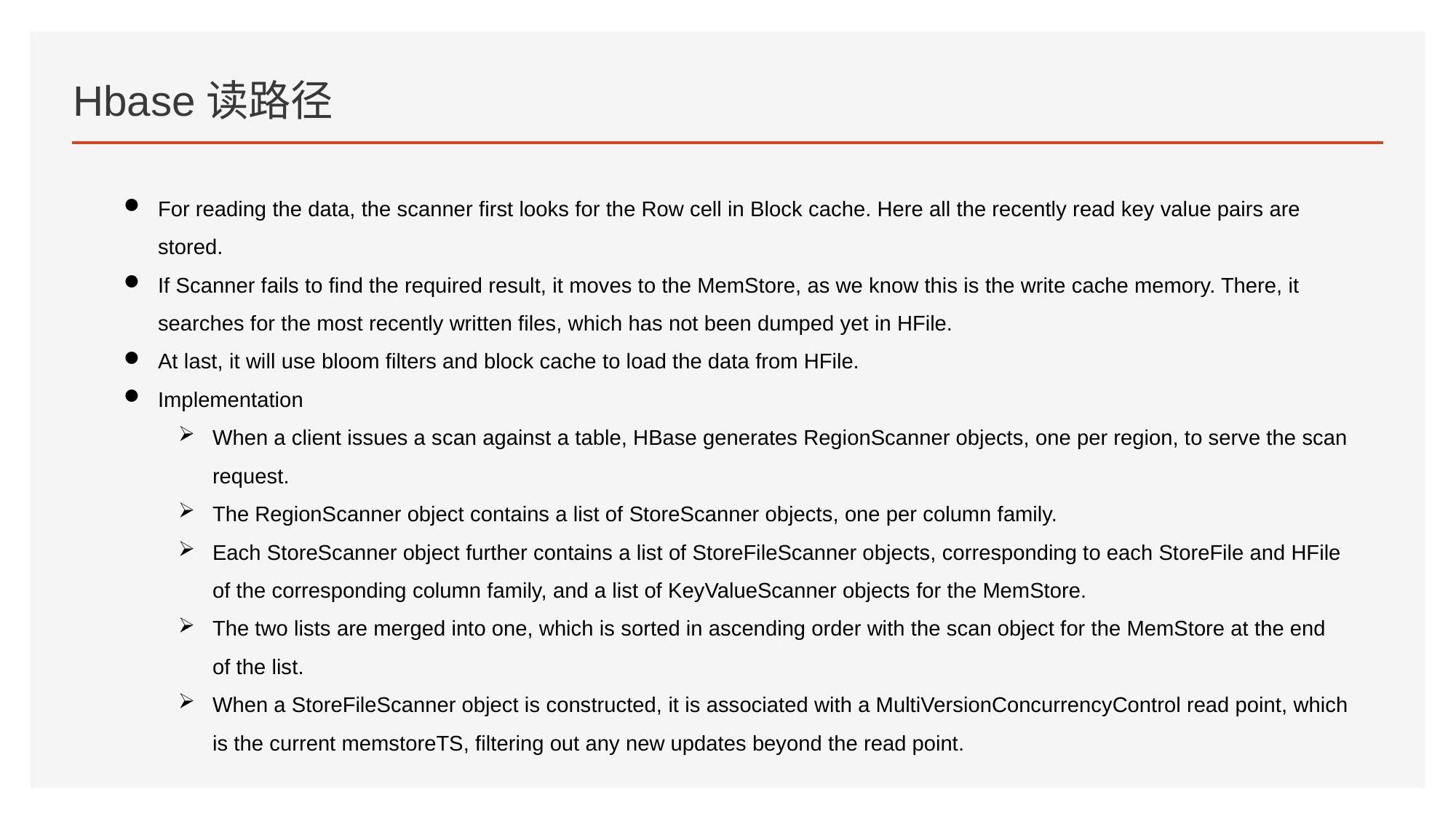

# Hbase读路径
For reading the data, the scanner first looks for the Row cell in Block cache. Here all the recently read key value pairs are stored.
If Scanner fails to find the required result, it moves to the MemStore, as we know this is the write cache memory. There, it searches for the most recently written files, which has not been dumped yet in HFile.
At last, it will use bloom filters and block cache to load the data from HFile.
Implementation
When a client issues a scan against a table, HBase generates RegionScanner objects, one per region, to serve the scan request.
The RegionScanner object contains a list of StoreScanner objects, one per column family.
Each StoreScanner object further contains a list of StoreFileScanner objects, corresponding to each StoreFile and HFile of the corresponding column family, and a list of KeyValueScanner objects for the MemStore.
The two lists are merged into one, which is sorted in ascending order with the scan object for the MemStore at the end of the list.
When a StoreFileScanner object is constructed, it is associated with a MultiVersionConcurrencyControl read point, which is the current memstoreTS, filtering out any new updates beyond the read point.